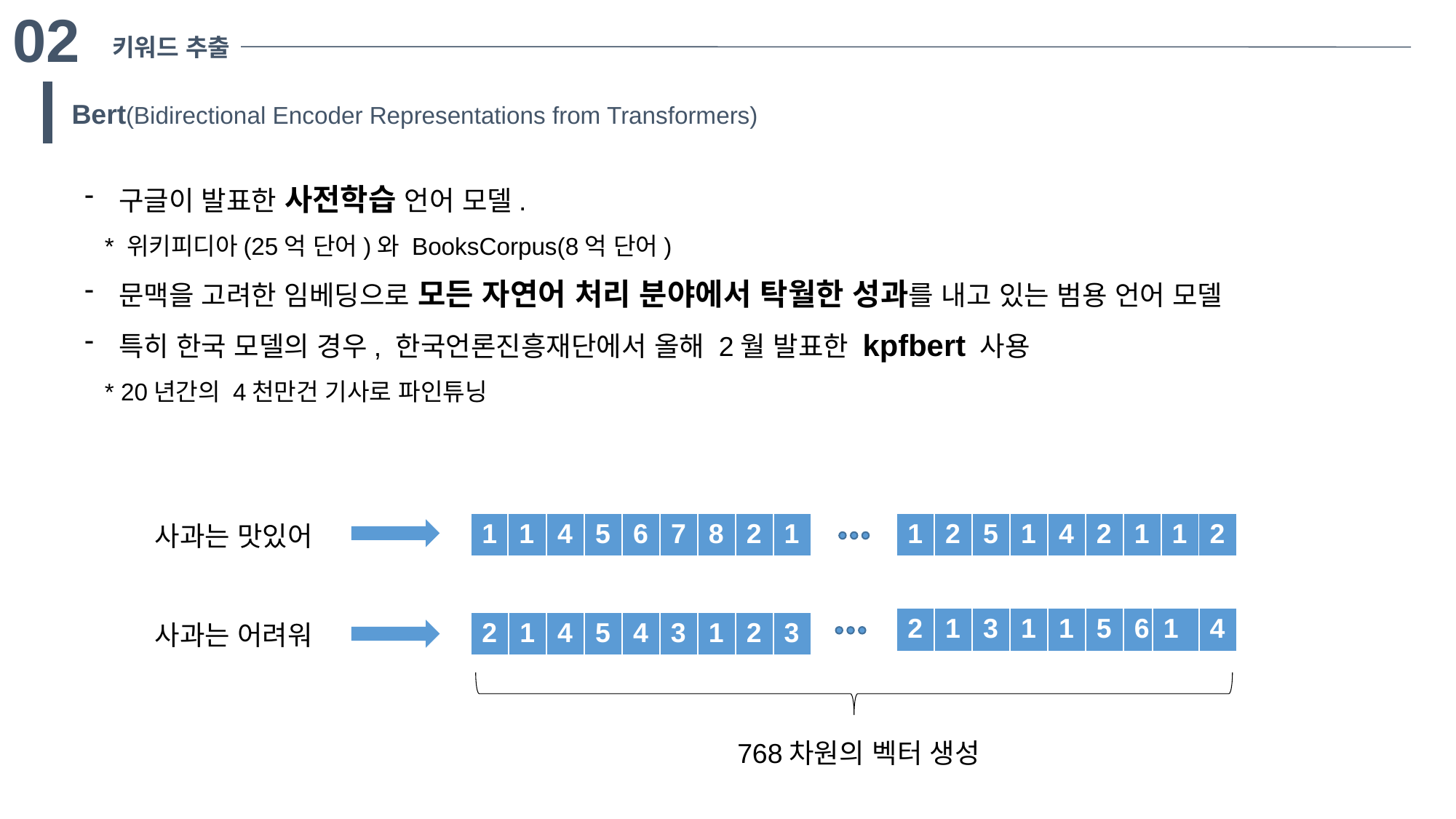

02
키워드 추출

Bert(Bidirectional Encoder Representations from Transformers)
구글이 발표한 사전학습 언어 모델.
   * 위키피디아(25억 단어)와 BooksCorpus(8억 단어)
문맥을 고려한 임베딩으로 모든 자연어 처리 분야에서 탁월한 성과를 내고 있는 범용 언어 모델
특히 한국 모델의 경우, 한국언론진흥재단에서 올해 2월 발표한 kpfbert 사용
   * 20년간의 4천만건 기사로 파인튜닝

사과는 맛있어
| 1 | 1 | 4 | 5 | 6 | 7 | 8 | 2 | 1 |
| --- | --- | --- | --- | --- | --- | --- | --- | --- |
| 1 | 2 | 5 | 1 | 4 | 2 | 1 | 1 | 2 |
| --- | --- | --- | --- | --- | --- | --- | --- | --- |

| 2 | 1 | 3 | 1 | 1 | 5 | 6 | 1 | 4 |
| --- | --- | --- | --- | --- | --- | --- | --- | --- |
| 2 | 1 | 4 | 5 | 4 | 3 | 1 | 2 | 3 |
| --- | --- | --- | --- | --- | --- | --- | --- | --- |
사과는 어려워

768차원의 벡터 생성